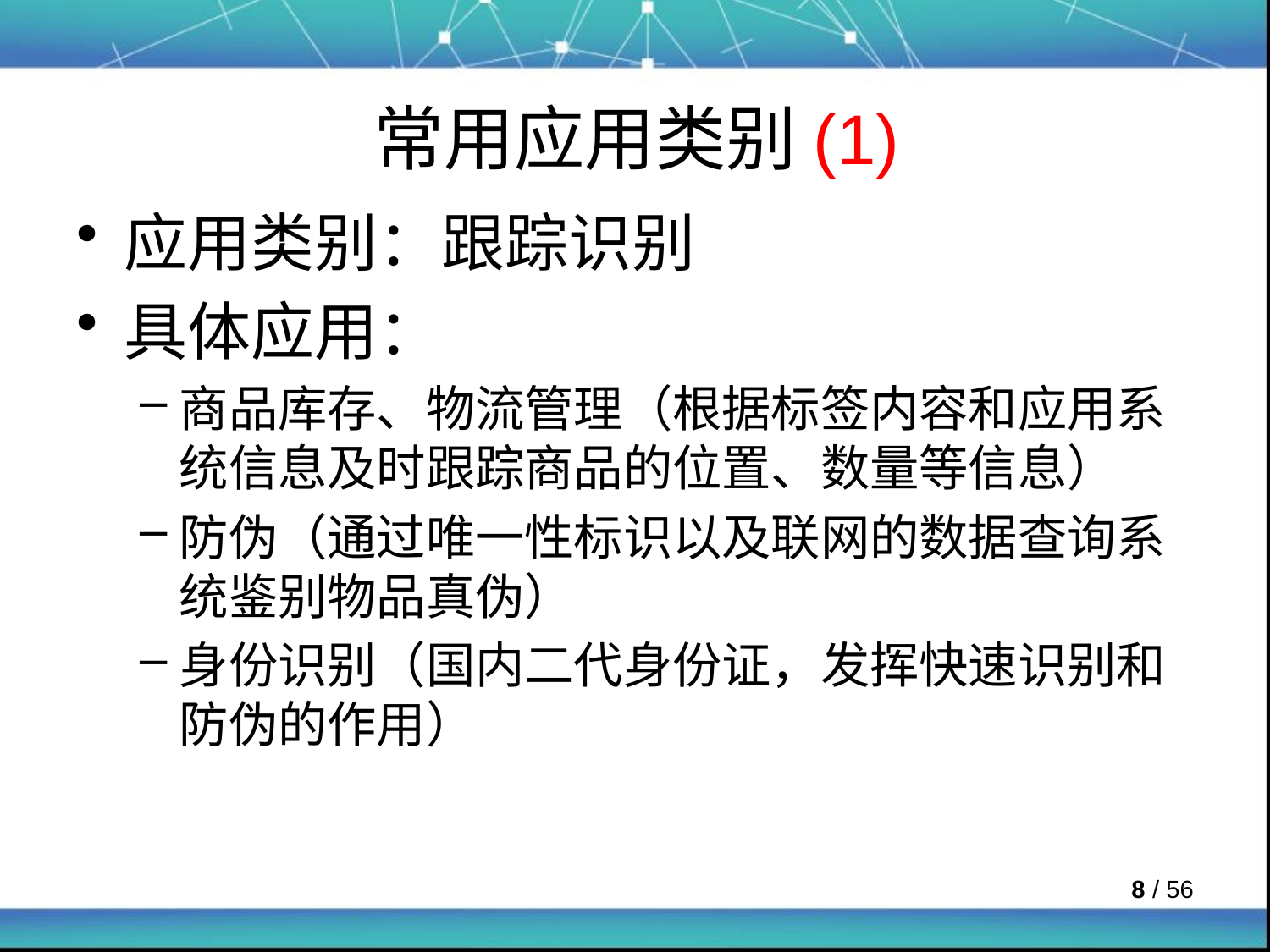

# 常用应用类别(1)
应用类别：跟踪识别
具体应用：
商品库存、物流管理（根据标签内容和应用系统信息及时跟踪商品的位置、数量等信息）
防伪（通过唯一性标识以及联网的数据查询系统鉴别物品真伪）
身份识别（国内二代身份证，发挥快速识别和防伪的作用）
8 / 56